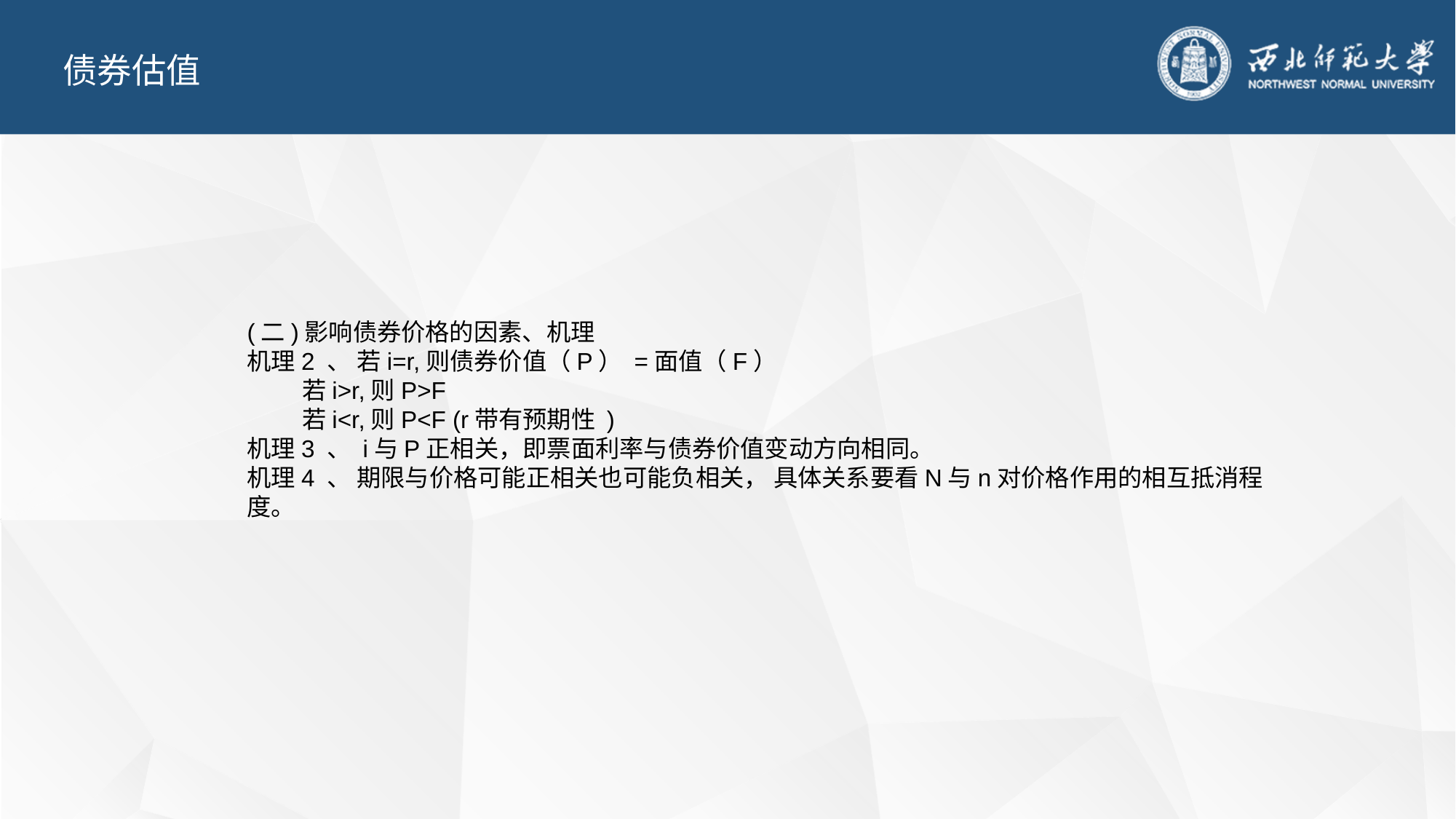

债券估值
(二)影响债券价格的因素、机理
机理2 、 若i=r,则债券价值（P） =面值（F）
         若i>r,则P>F
         若i<r,则P<F (r带有预期性 )
机理3 、 i与P正相关，即票面利率与债券价值变动方向相同。
机理4 、 期限与价格可能正相关也可能负相关， 具体关系要看N与n对价格作用的相互抵消程度。